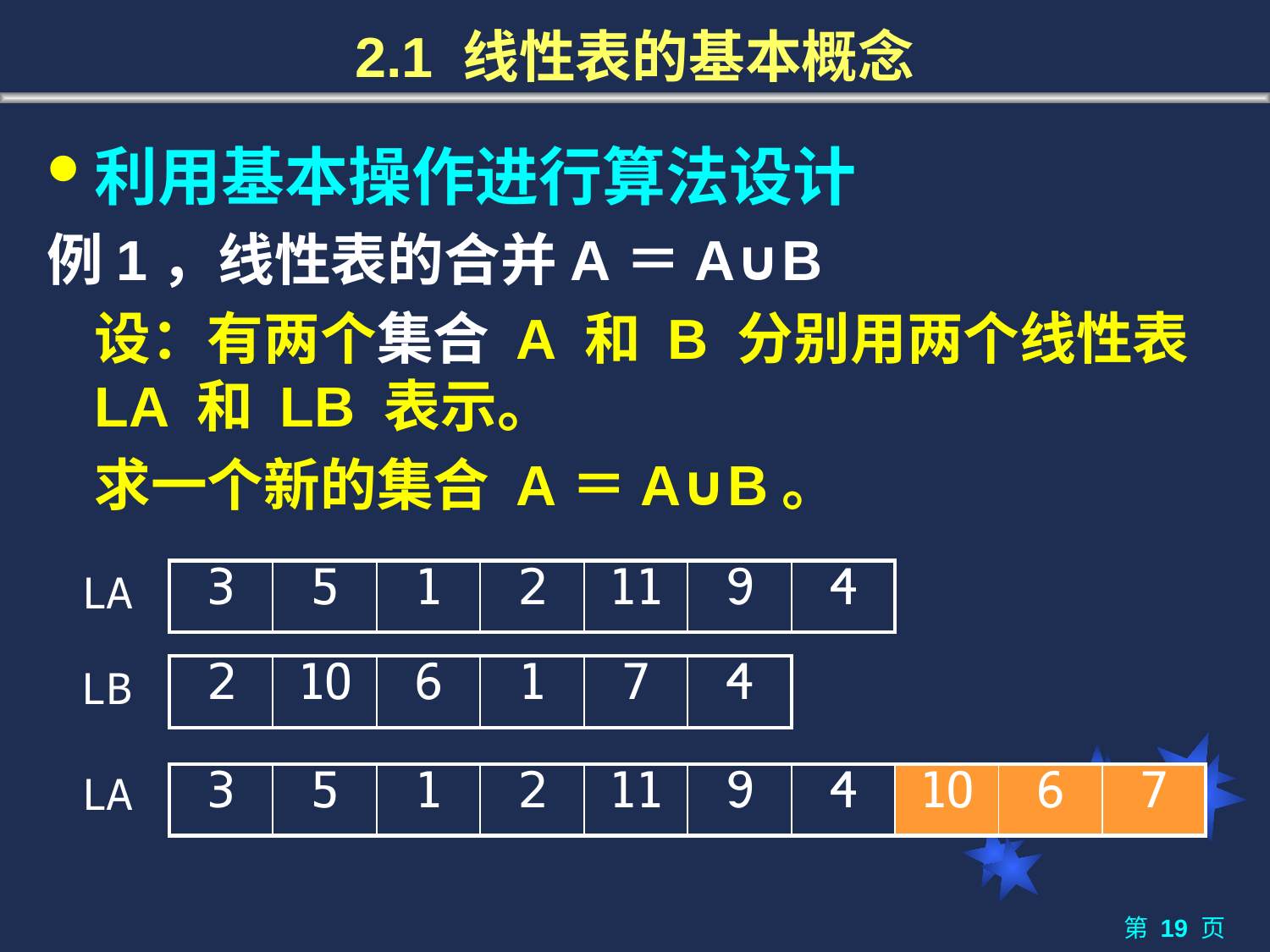

# 2.1 线性表的基本概念
利用基本操作进行算法设计
例1，线性表的合并A＝A∪B
	设：有两个集合 A 和 B 分别用两个线性表 LA 和 LB 表示。
	求一个新的集合 A＝A∪B。
LA
| 3 | 5 | 1 | 2 | 11 | 9 | 4 |
| --- | --- | --- | --- | --- | --- | --- |
LB
| 2 | 10 | 6 | 1 | 7 | 4 |
| --- | --- | --- | --- | --- | --- |
LA
| 3 | 5 | 1 | 2 | 11 | 9 | 4 | 10 | 6 | 7 |
| --- | --- | --- | --- | --- | --- | --- | --- | --- | --- |
第 19 页